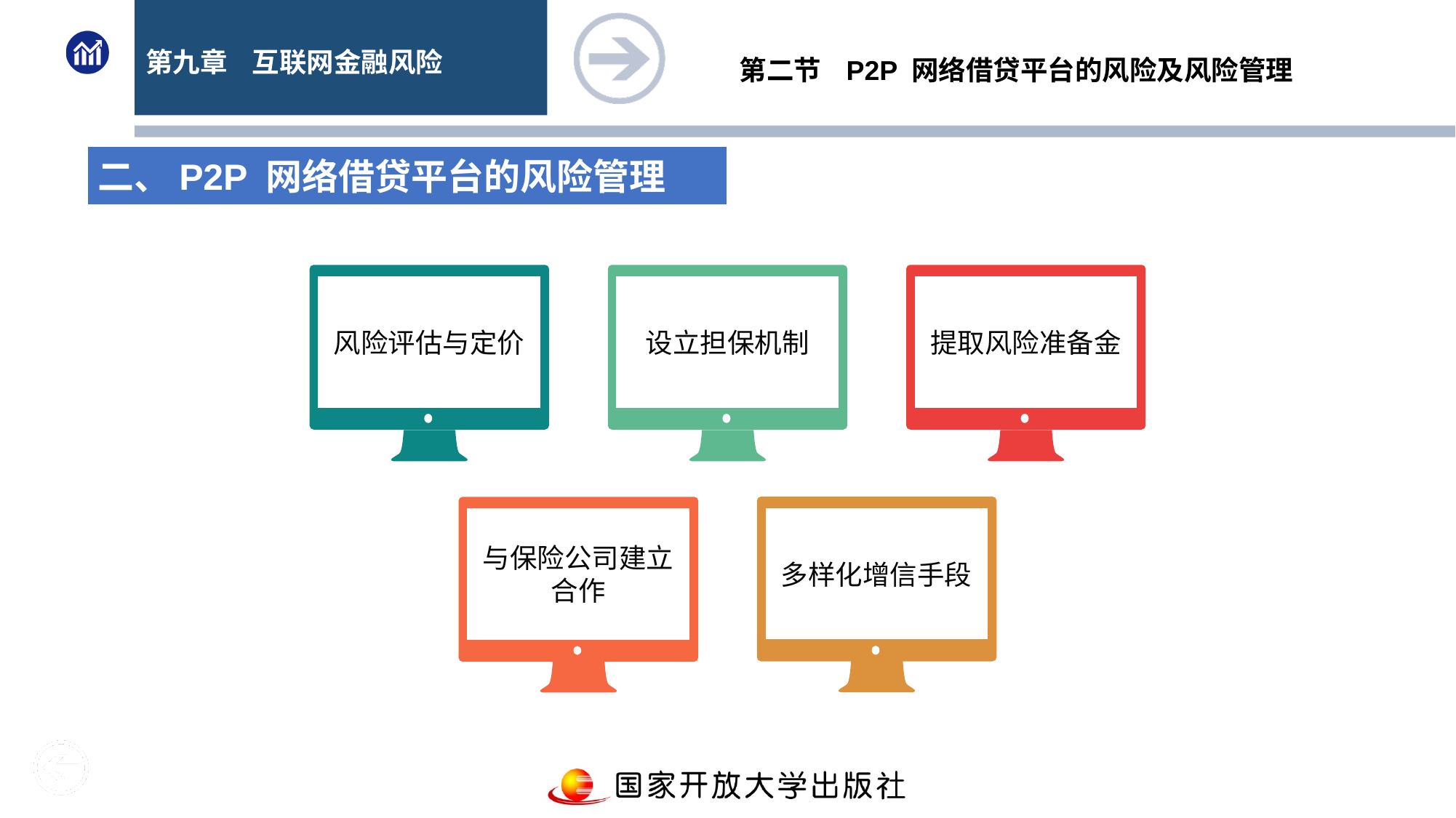

第二节   P2P 网络借贷平台的风险及风险管理
第九章    互联网金融风险
二、P2P 网络借贷平台的风险管理

风险评估与定价
设立担保机制
提取风险准备金

多样化增信手段
与保险公司建立合作